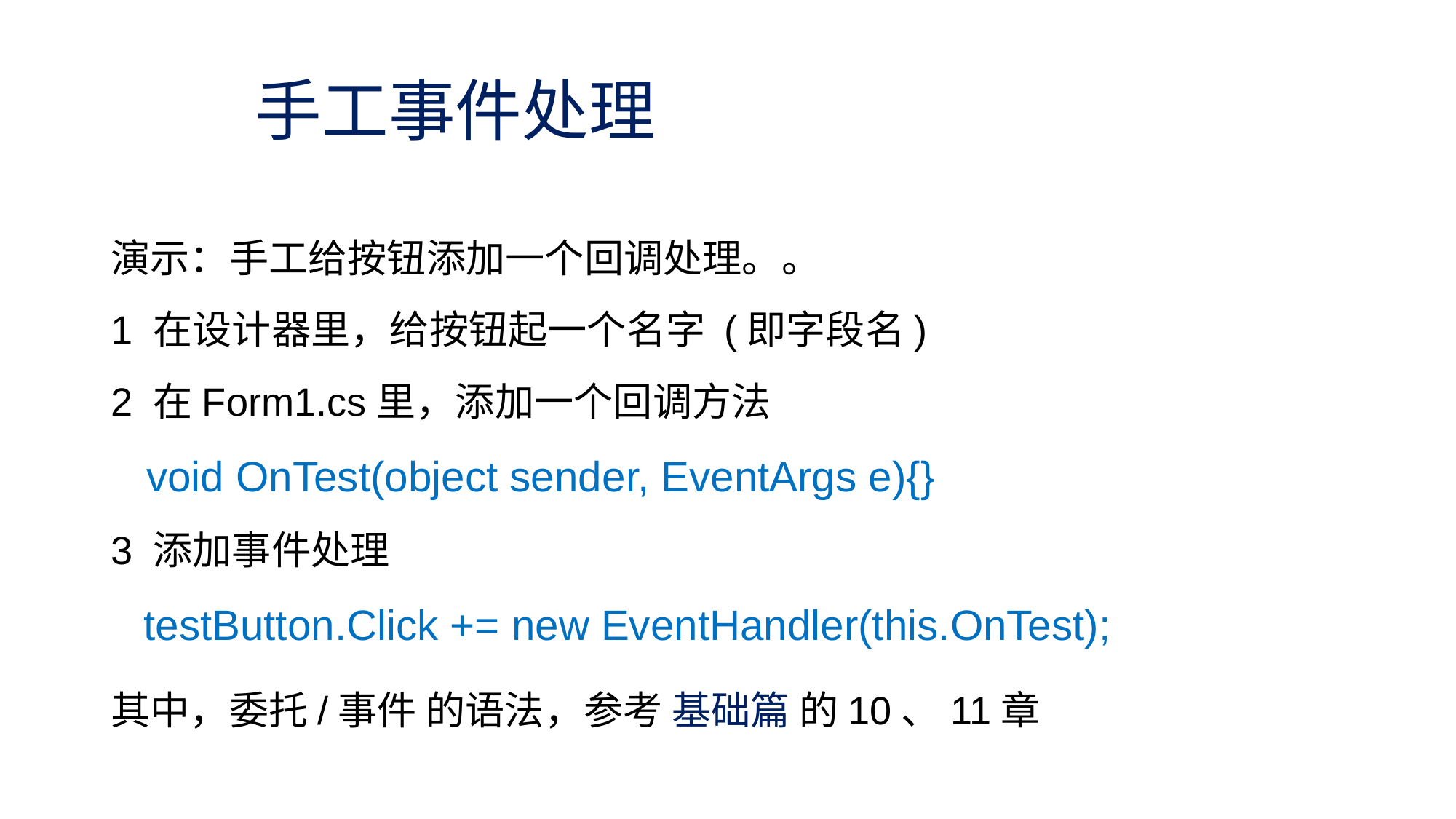

# 手工事件处理
演示：手工给按钮添加一个回调处理。。
1 在设计器里，给按钮起一个名字 (即字段名)
2 在Form1.cs里，添加一个回调方法
   void OnTest(object sender, EventArgs e){}
3 添加事件处理
   testButton.Click += new EventHandler(this.OnTest);
其中，委托/事件 的语法，参考 基础篇 的10、11章